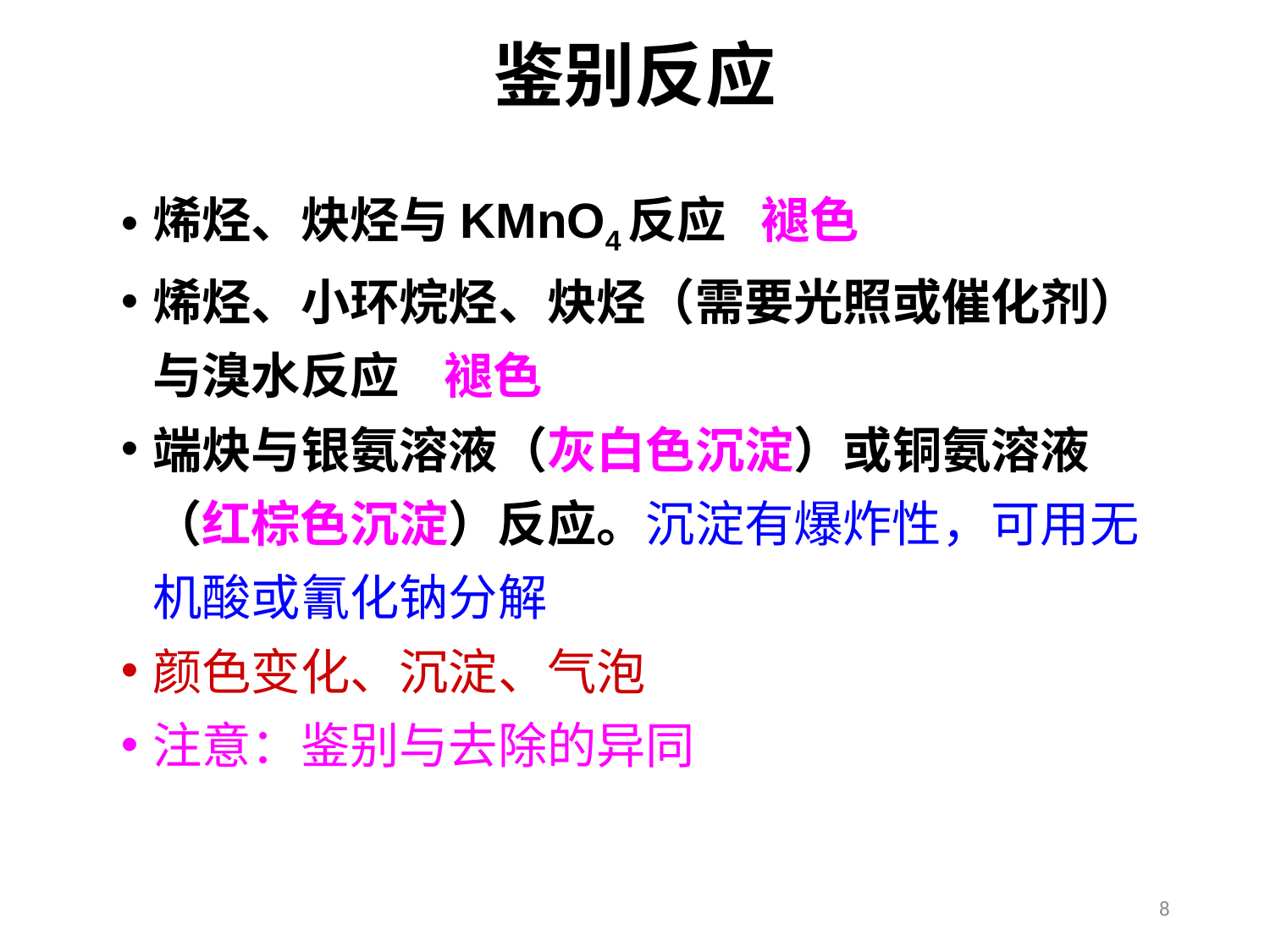

# 鉴别反应
烯烃、炔烃与KMnO4反应   褪色
烯烃、小环烷烃、炔烃（需要光照或催化剂）与溴水反应    褪色
端炔与银氨溶液（灰白色沉淀）或铜氨溶液（红棕色沉淀）反应。沉淀有爆炸性，可用无机酸或氰化钠分解
颜色变化、沉淀、气泡
注意：鉴别与去除的异同
8